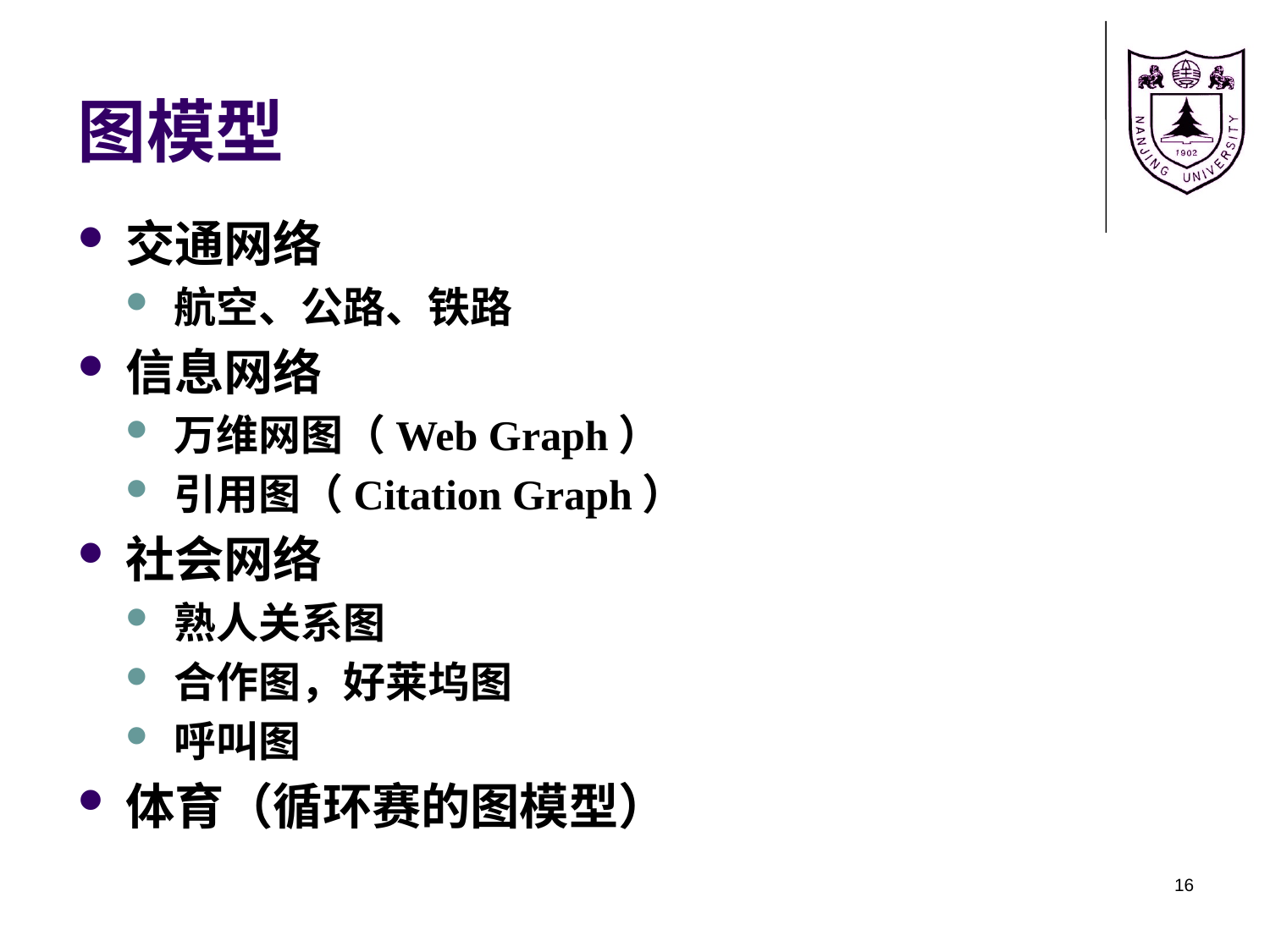

# 图模型
交通网络
航空、公路、铁路
信息网络
万维网图（Web Graph）
引用图（Citation Graph）
社会网络
熟人关系图
合作图，好莱坞图
呼叫图
体育（循环赛的图模型）
16